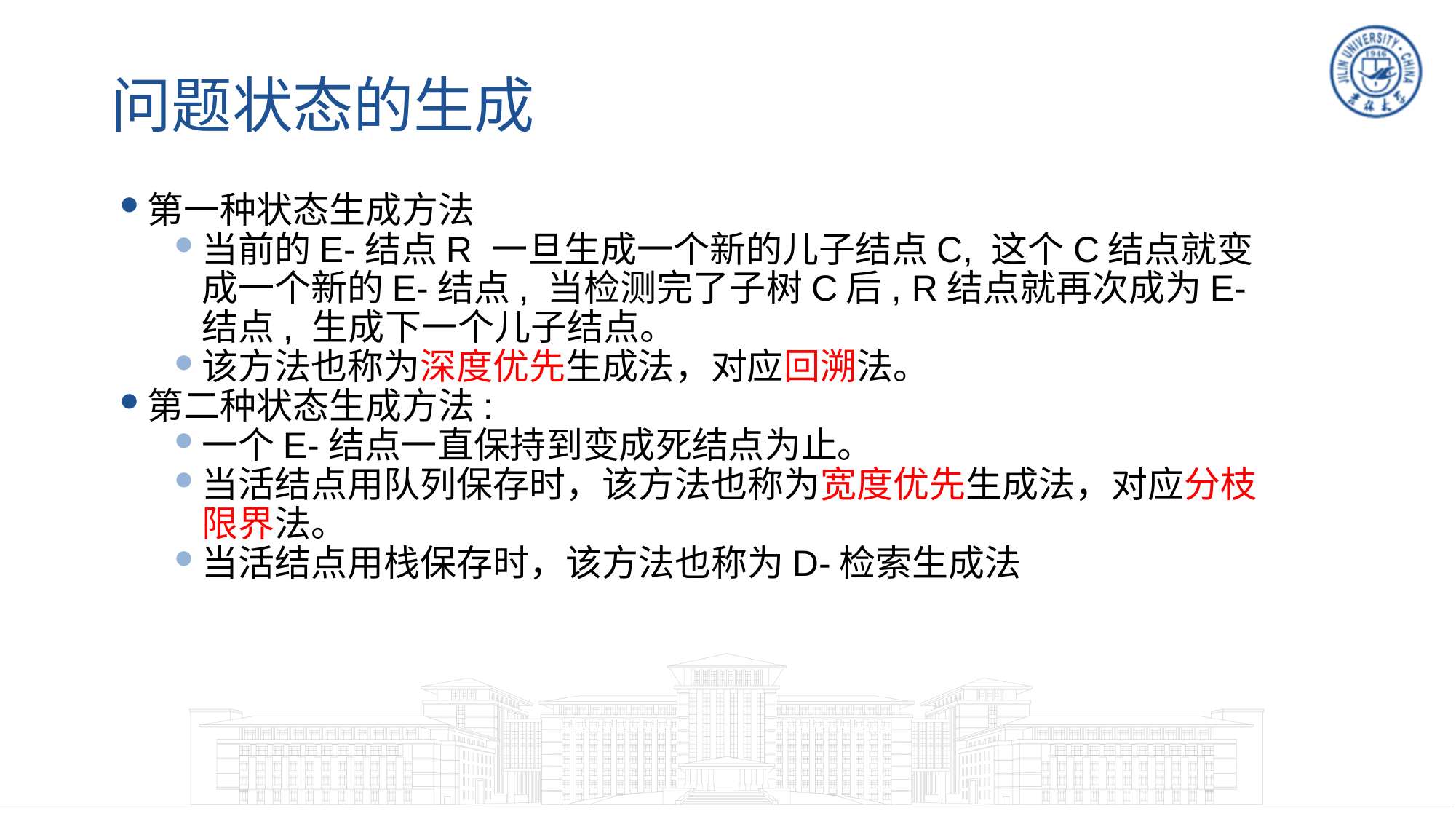

# 问题状态的生成
第一种状态生成方法
当前的E-结点R 一旦生成一个新的儿子结点C, 这个C结点就变成一个新的E-结点, 当检测完了子树C后, R结点就再次成为E-结点, 生成下一个儿子结点。
该方法也称为深度优先生成法，对应回溯法。
第二种状态生成方法:
一个E-结点一直保持到变成死结点为止。
当活结点用队列保存时，该方法也称为宽度优先生成法，对应分枝限界法。
当活结点用栈保存时，该方法也称为D-检索生成法